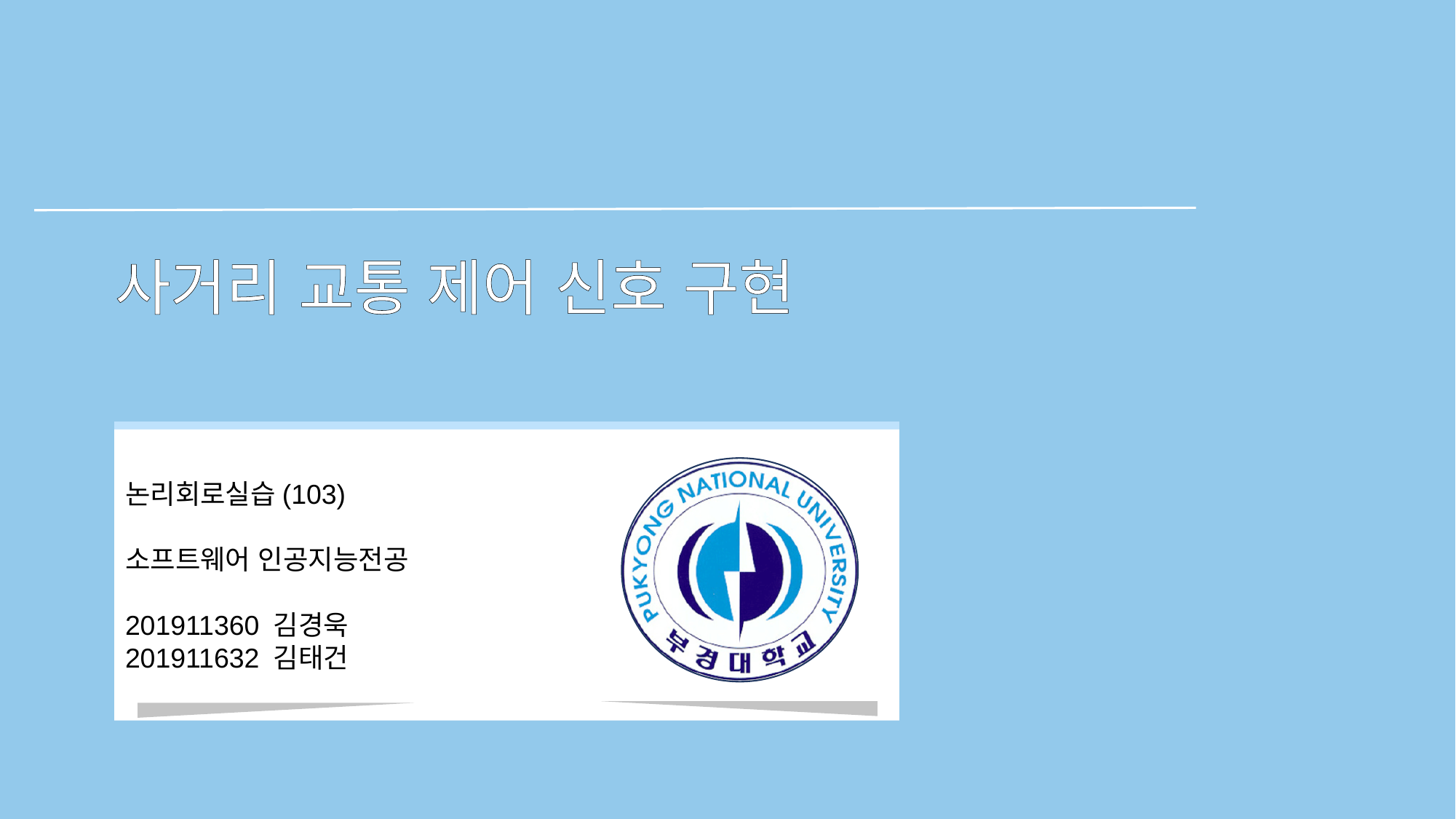

사거리 교통 제어 신호 구현
논리회로실습(103)

소프트웨어 인공지능전공

201911360 김경욱
201911632 김태건